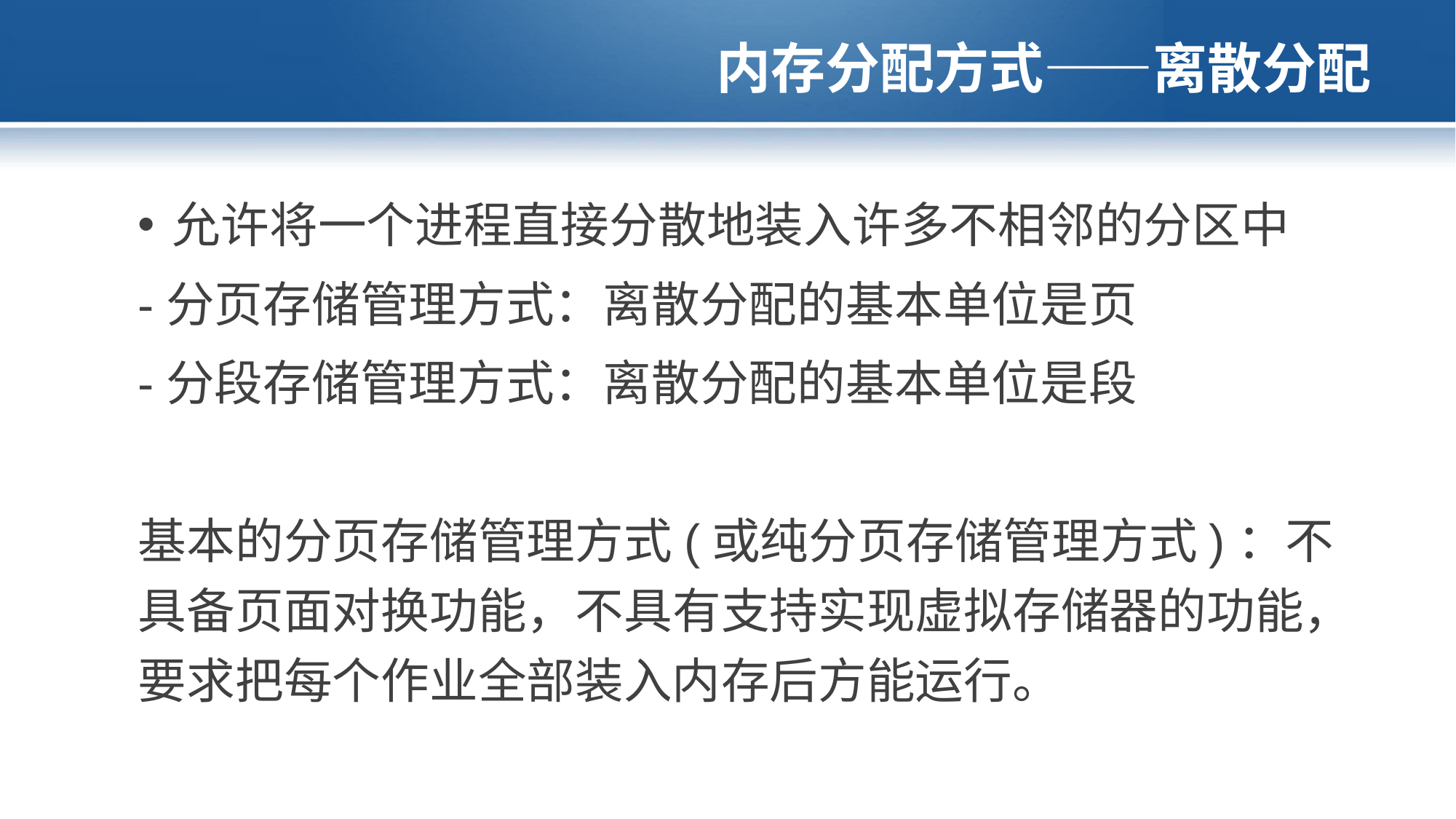

# 内存分配方式——离散分配
允许将一个进程直接分散地装入许多不相邻的分区中
-分页存储管理方式：离散分配的基本单位是页
-分段存储管理方式：离散分配的基本单位是段

基本的分页存储管理方式(或纯分页存储管理方式)：不具备页面对换功能，不具有支持实现虚拟存储器的功能，要求把每个作业全部装入内存后方能运行。